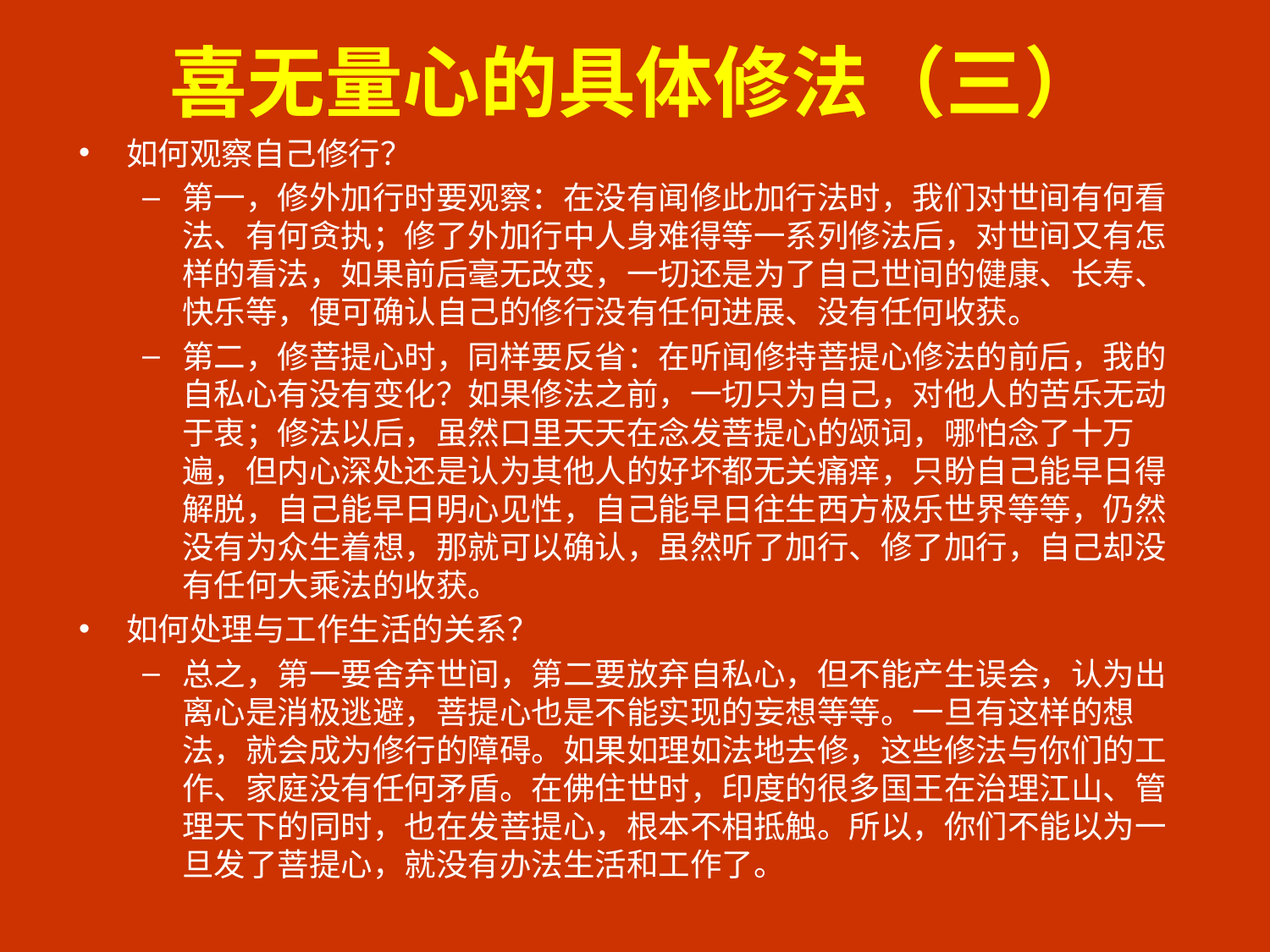

# 喜无量心的具体修法（三）
如何观察自己修行？
第一，修外加行时要观察：在没有闻修此加行法时，我们对世间有何看法、有何贪执；修了外加行中人身难得等一系列修法后，对世间又有怎样的看法，如果前后毫无改变，一切还是为了自己世间的健康、长寿、快乐等，便可确认自己的修行没有任何进展、没有任何收获。
第二，修菩提心时，同样要反省：在听闻修持菩提心修法的前后，我的自私心有没有变化？如果修法之前，一切只为自己，对他人的苦乐无动于衷；修法以后，虽然口里天天在念发菩提心的颂词，哪怕念了十万遍，但内心深处还是认为其他人的好坏都无关痛痒，只盼自己能早日得解脱，自己能早日明心见性，自己能早日往生西方极乐世界等等，仍然没有为众生着想，那就可以确认，虽然听了加行、修了加行，自己却没有任何大乘法的收获。
如何处理与工作生活的关系？
总之，第一要舍弃世间，第二要放弃自私心，但不能产生误会，认为出离心是消极逃避，菩提心也是不能实现的妄想等等。一旦有这样的想法，就会成为修行的障碍。如果如理如法地去修，这些修法与你们的工作、家庭没有任何矛盾。在佛住世时，印度的很多国王在治理江山、管理天下的同时，也在发菩提心，根本不相抵触。所以，你们不能以为一旦发了菩提心，就没有办法生活和工作了。